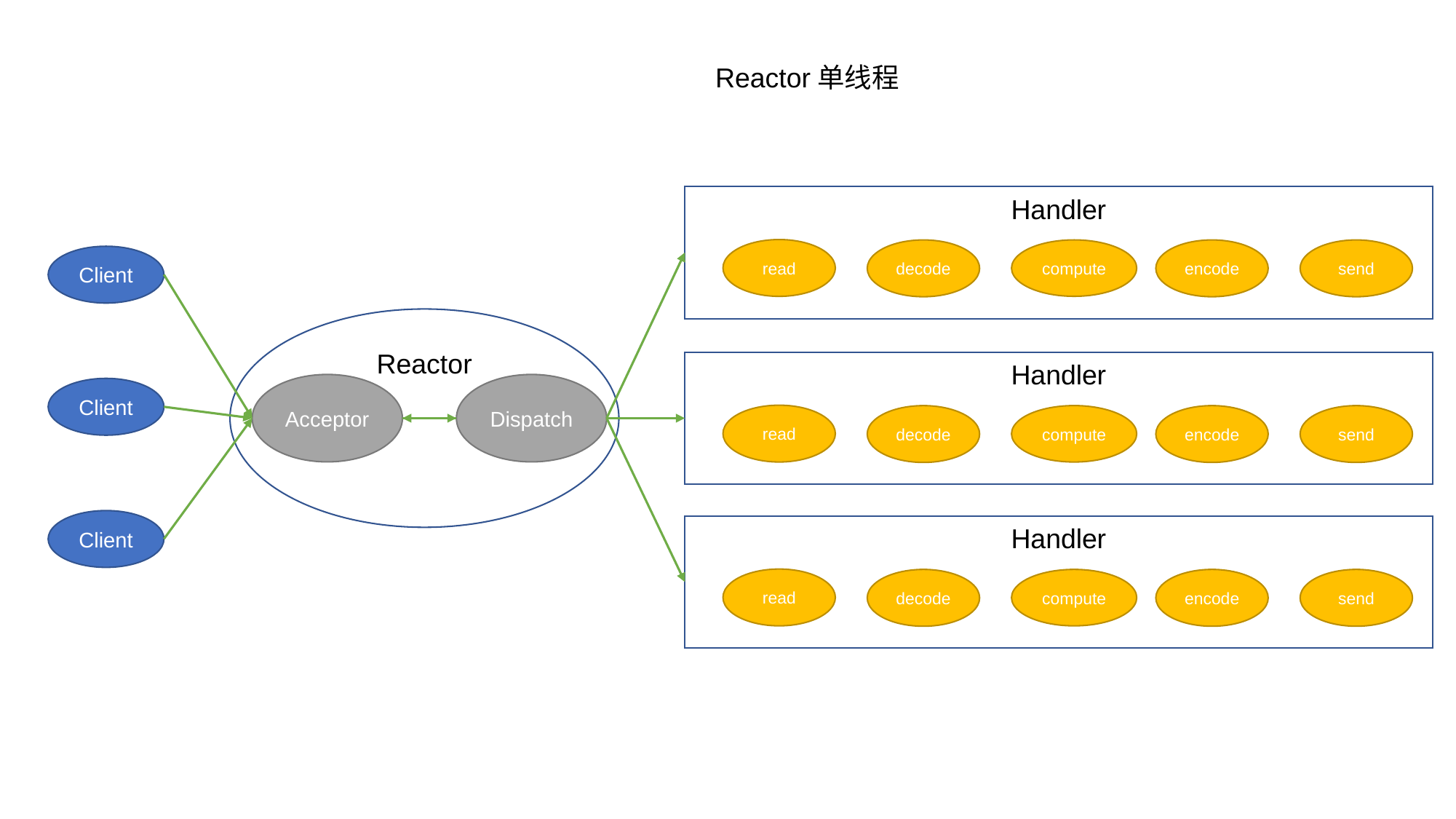

Reactor单线程
Handler
read
decode
compute
encode
send
Client
Reactor
Handler
Acceptor
Dispatch
Client
read
decode
compute
encode
send
Client
Handler
read
decode
compute
encode
send